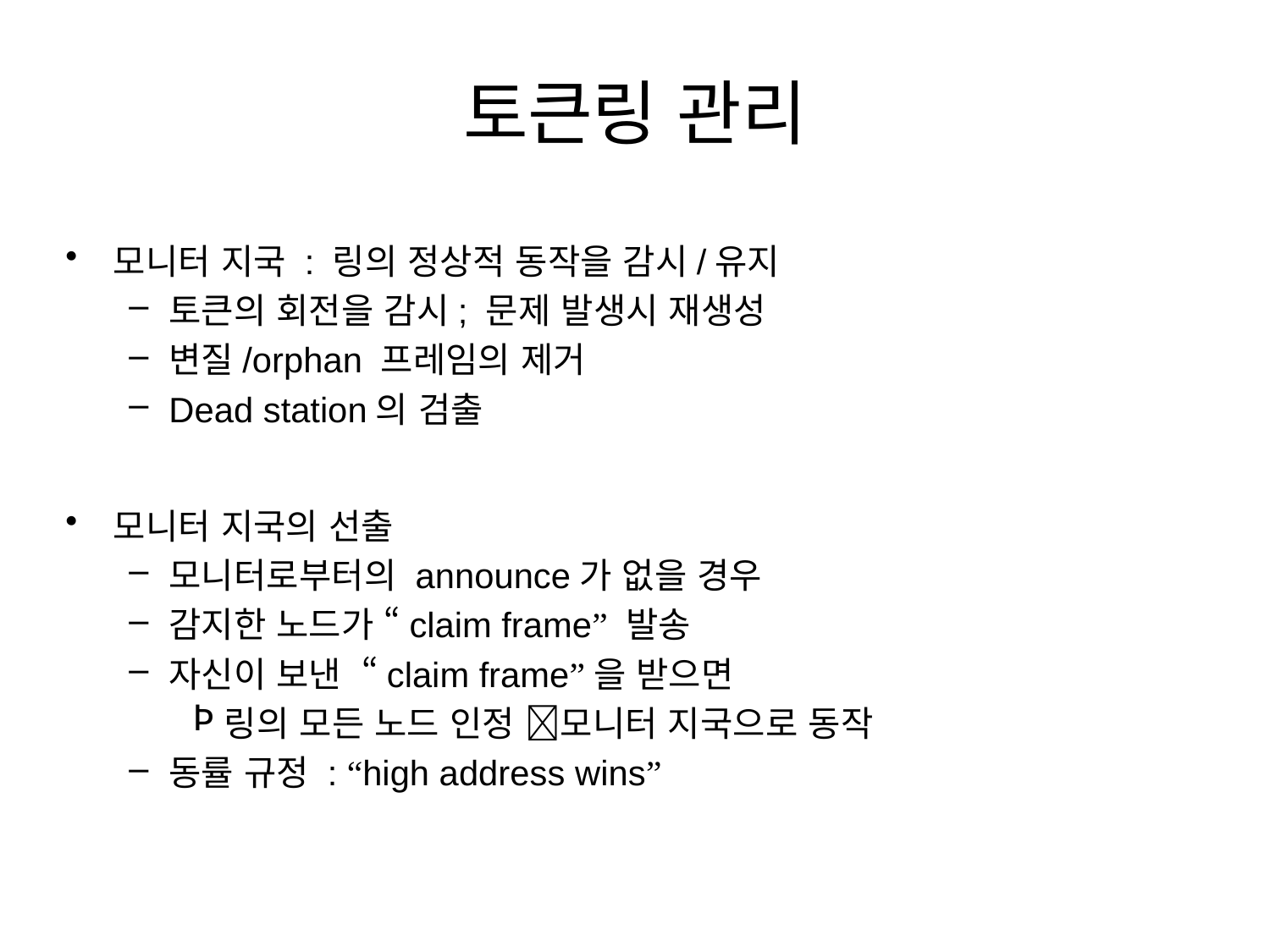

# 토큰링 관리
모니터 지국 : 링의 정상적 동작을 감시/유지
토큰의 회전을 감시; 문제 발생시 재생성
변질/orphan 프레임의 제거
Dead station의 검출

모니터 지국의 선출
모니터로부터의 announce가 없을 경우
감지한 노드가 “claim frame” 발송
자신이 보낸  “claim frame”을 받으면
링의 모든 노드 인정 ⇒모니터 지국으로 동작
동률 규정 : “high address wins”